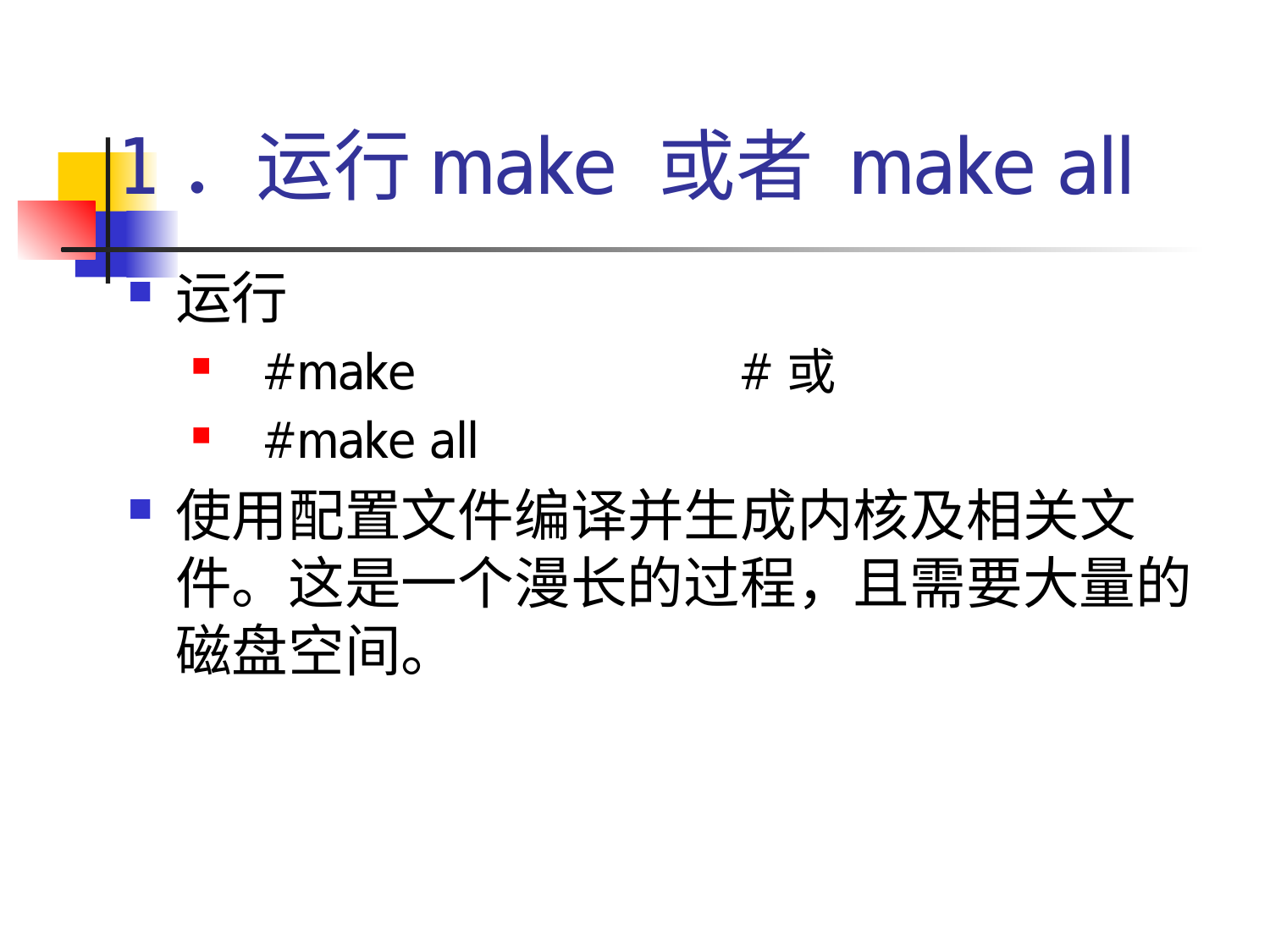

# 1．运行make 或者 make all
运行
  #make			#或
  #make all
使用配置文件编译并生成内核及相关文件。这是一个漫长的过程，且需要大量的磁盘空间。